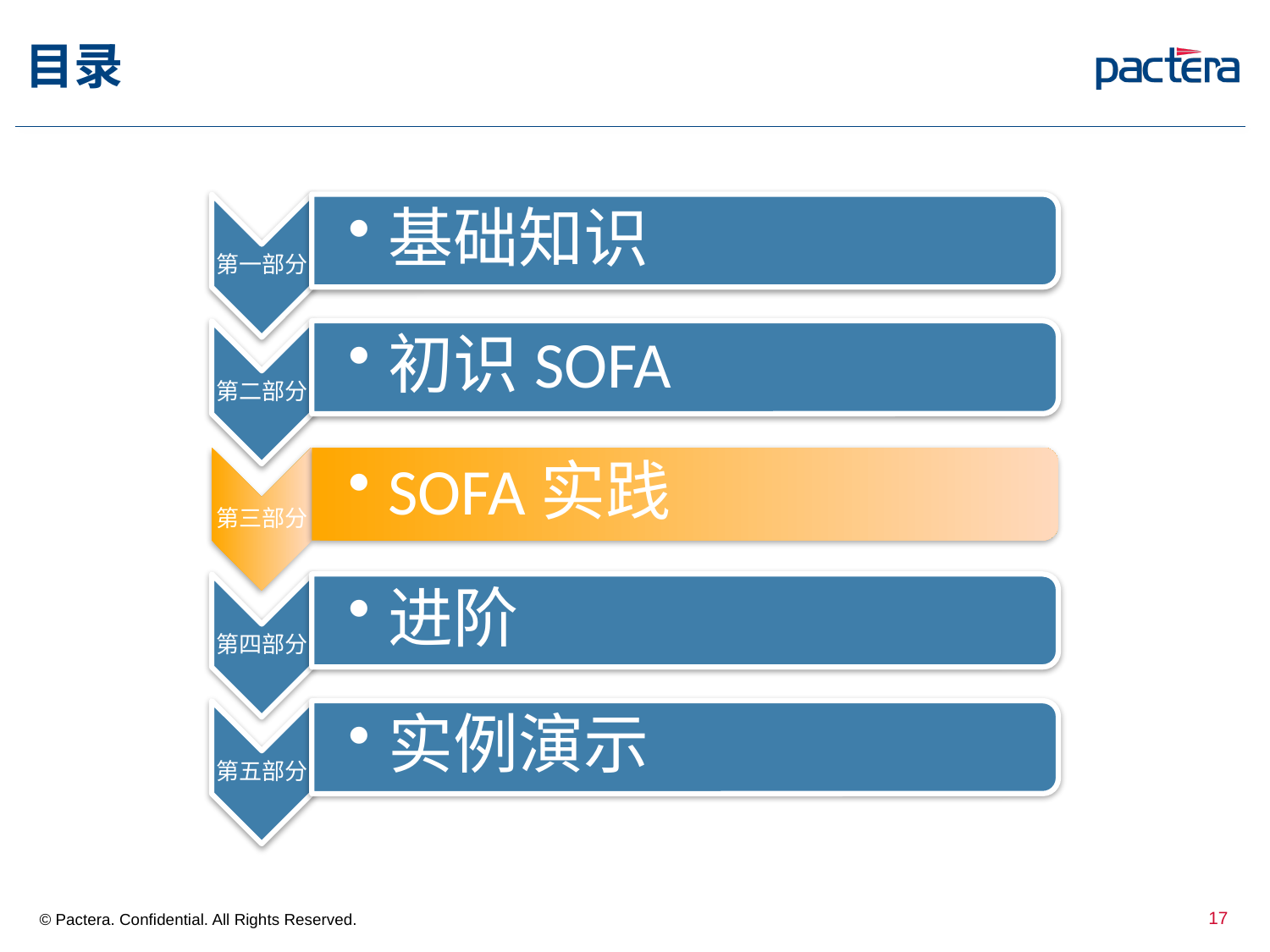

# 目录
第一部分
基础知识
第二部分
初识SOFA
第三部分
SOFA实践
第四部分
进阶
第五部分
实例演示
17
© Pactera. Confidential. All Rights Reserved.